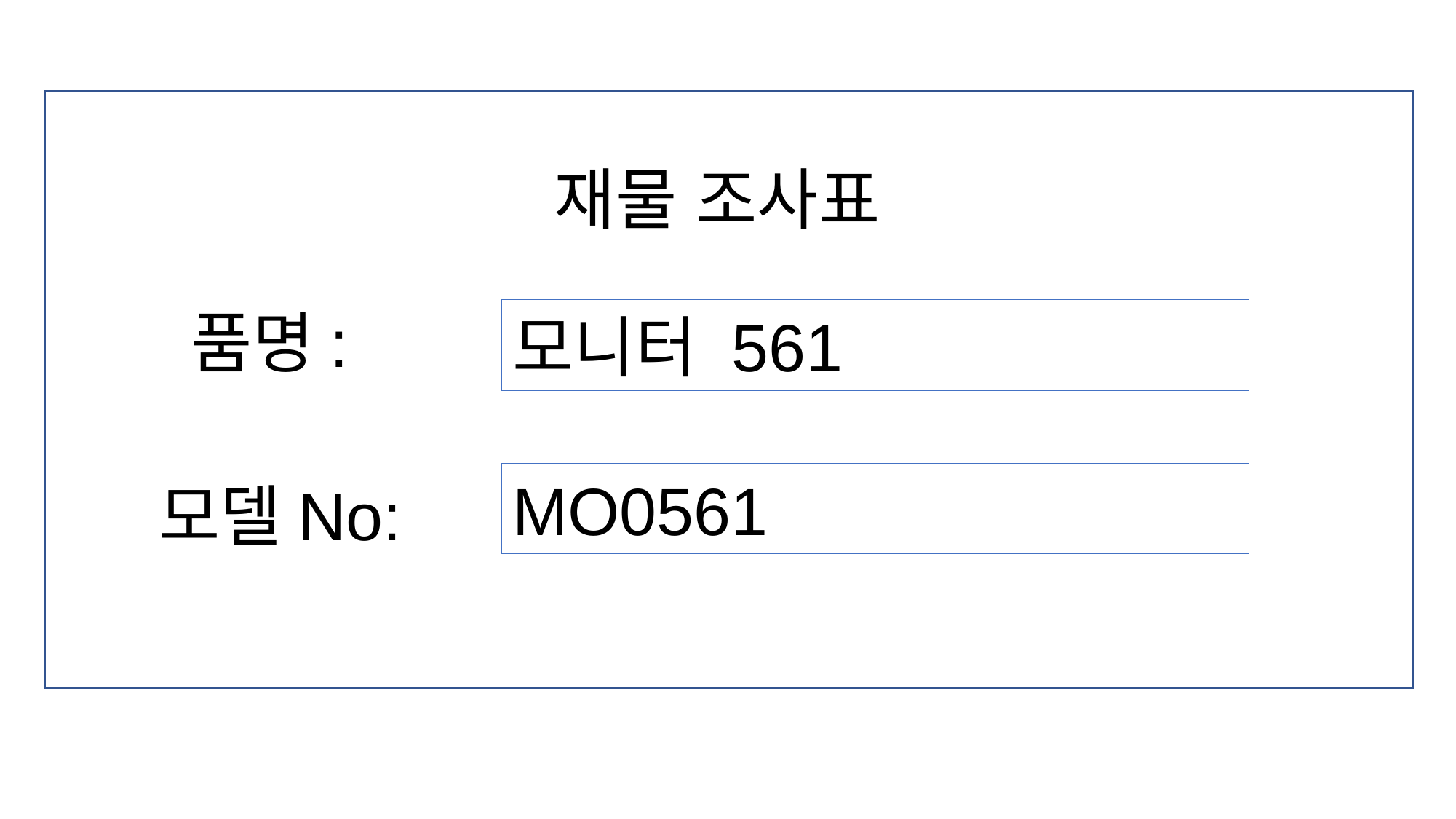

재물 조사표
품명:
모니터 561
MO0561
모델No: